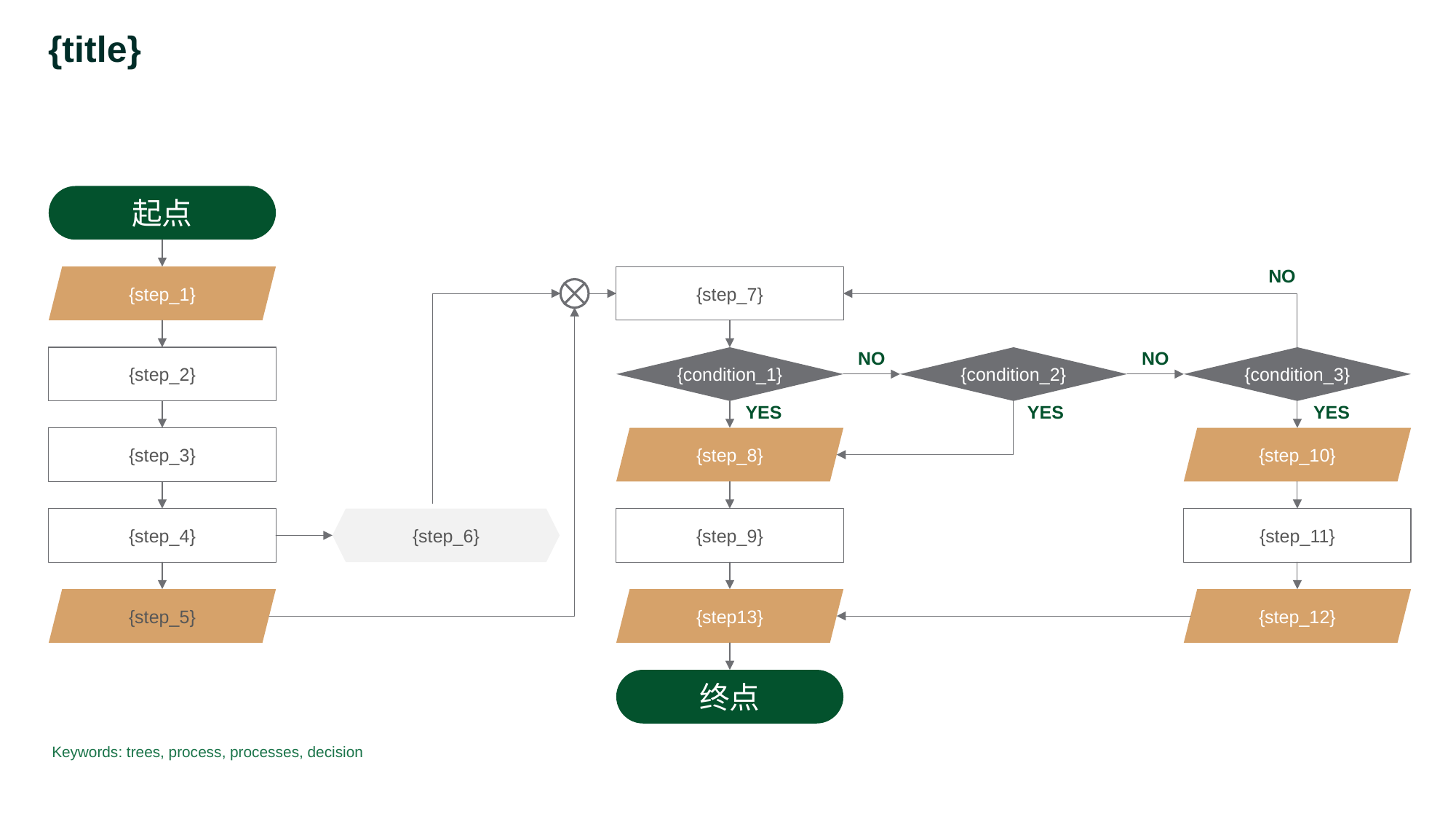

# {title}
起点
NO
{step_1}
{step_7}

NO
NO
{step_2}
{condition_1}
{condition_2}
{condition_3}
YES
YES
YES
{step_3}
{step_8}
{step_10}
{step_4}
{step_6}
{step_9}
{step_11}
{step_5}
{step13}
{step_12}
终点
Keywords: trees, process, processes, decision